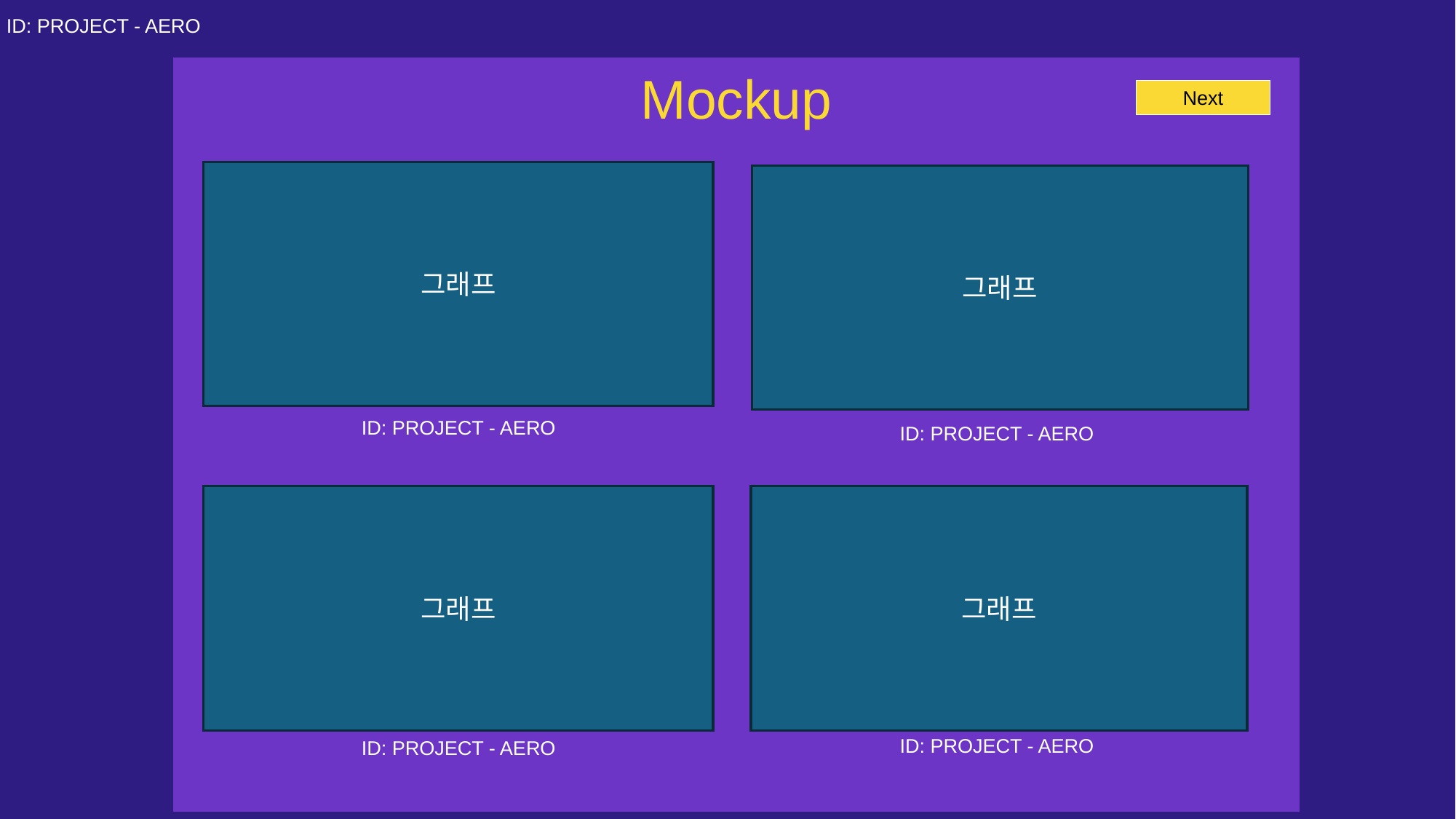

ID: PROJECT - AERO

Mockup
Next
그래프
그래프
ID: PROJECT - AERO
ID: PROJECT - AERO
그래프
그래프
ID: PROJECT - AERO
ID: PROJECT - AERO